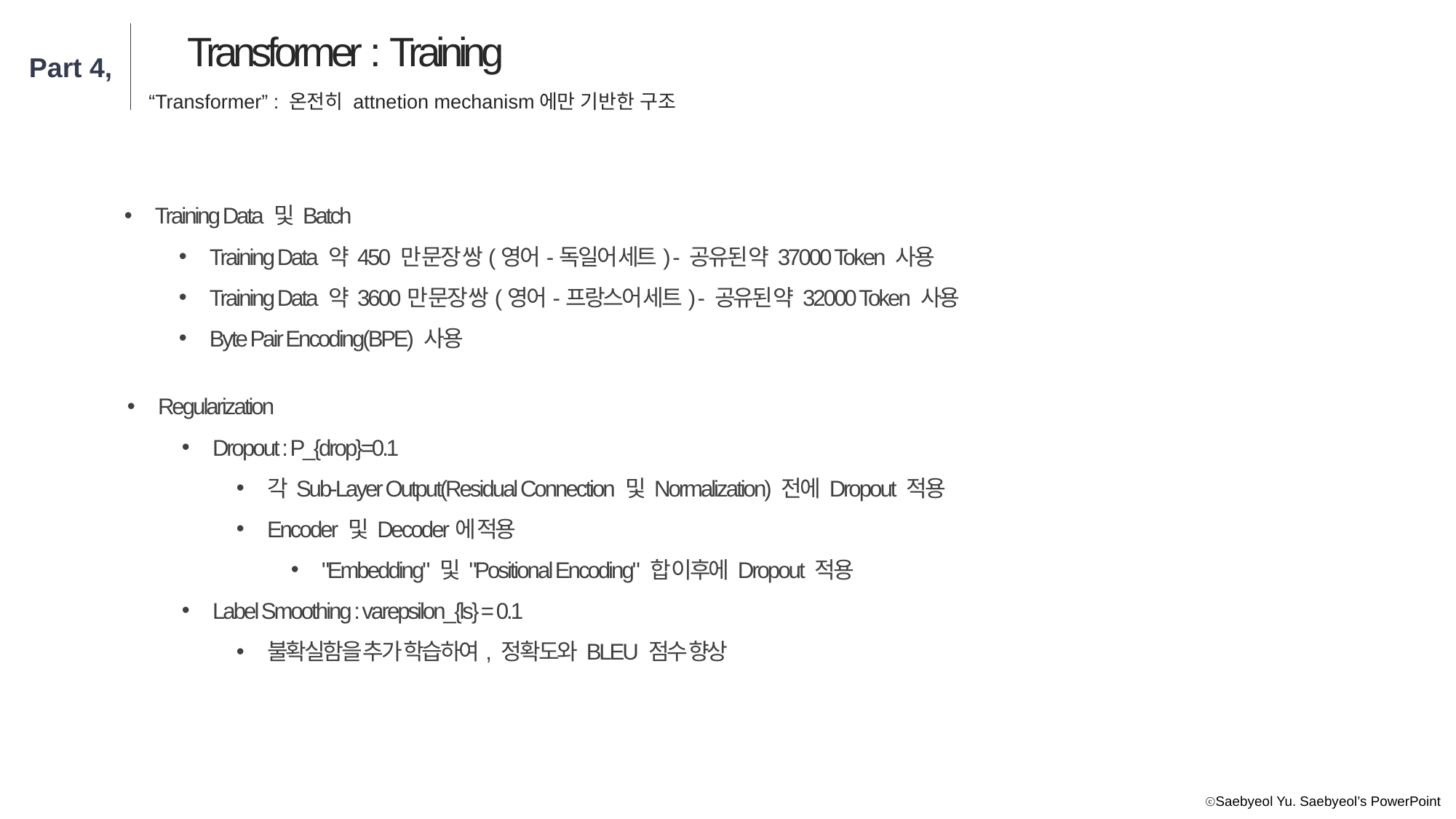

Transformer :  Training
Part 4,
“Transformer” : 온전히 attnetion mechanism에만 기반한 구조
Training Data 및 Batch
Training Data 약 450 만 문장 쌍(영어-독일어 세트) - 공유된 약 37000 Token 사용
Training Data 약 3600만 문장 쌍(영어-프랑스어 세트) - 공유된 약 32000 Token 사용
Byte Pair Encoding(BPE) 사용

Regularization
Dropout : P_{drop}=0.1
각 Sub-Layer Output(Residual Connection 및 Normalization) 전에 Dropout 적용
Encoder 및 Decoder에 적용
"Embedding" 및 "Positional Encoding" 합 이후에 Dropout 적용
Label Smoothing : varepsilon_{ls} = 0.1
불확실함을 추가 학습하여, 정확도와 BLEU 점수 향상